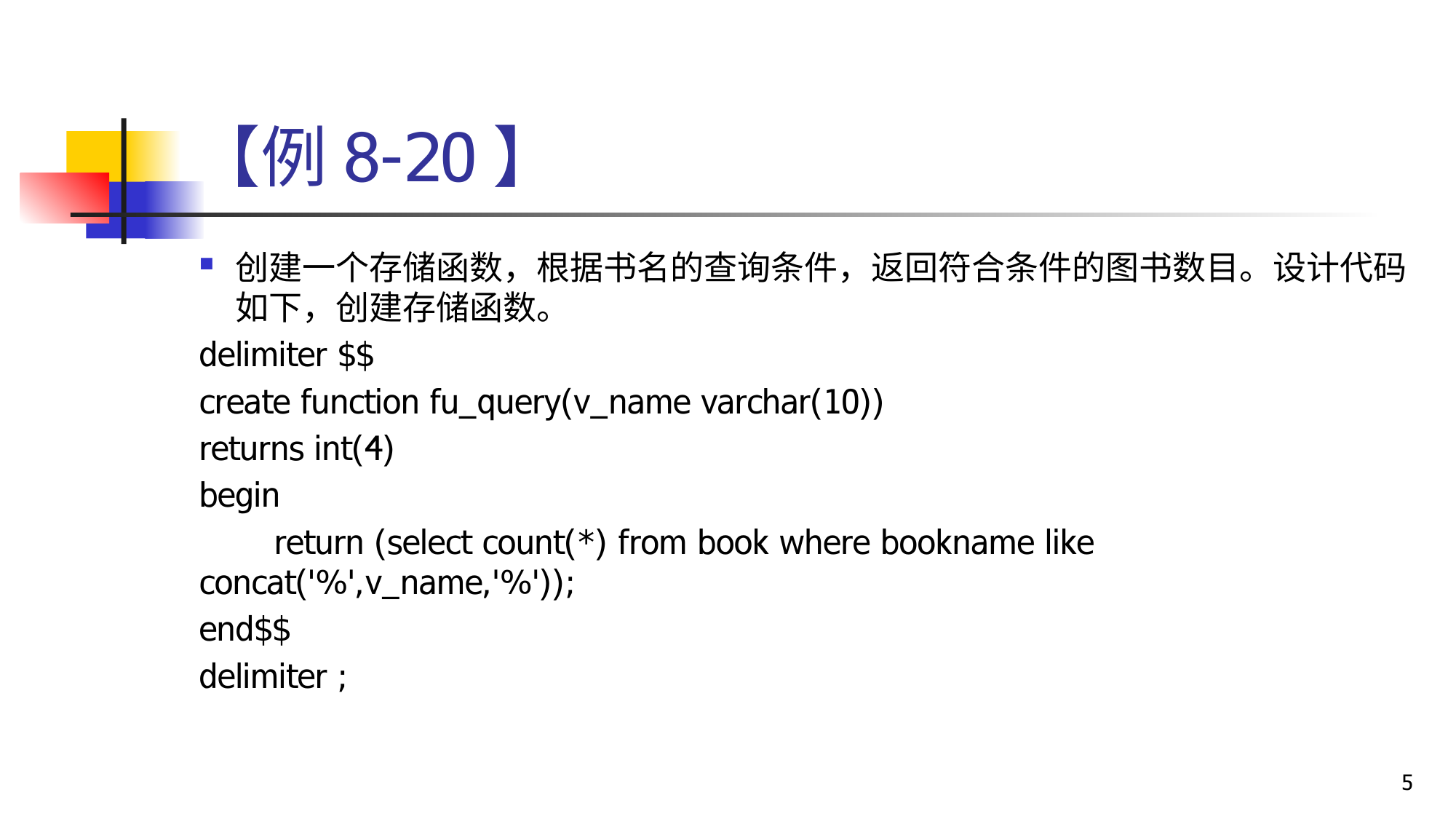

# 【例8-20】
创建一个存储函数，根据书名的查询条件，返回符合条件的图书数目。设计代码如下，创建存储函数。
delimiter $$
create function fu_query(v_name varchar(10))
returns int(4)
begin
	return (select count(*) from book where bookname like concat('%',v_name,'%'));
end$$
delimiter ;
5